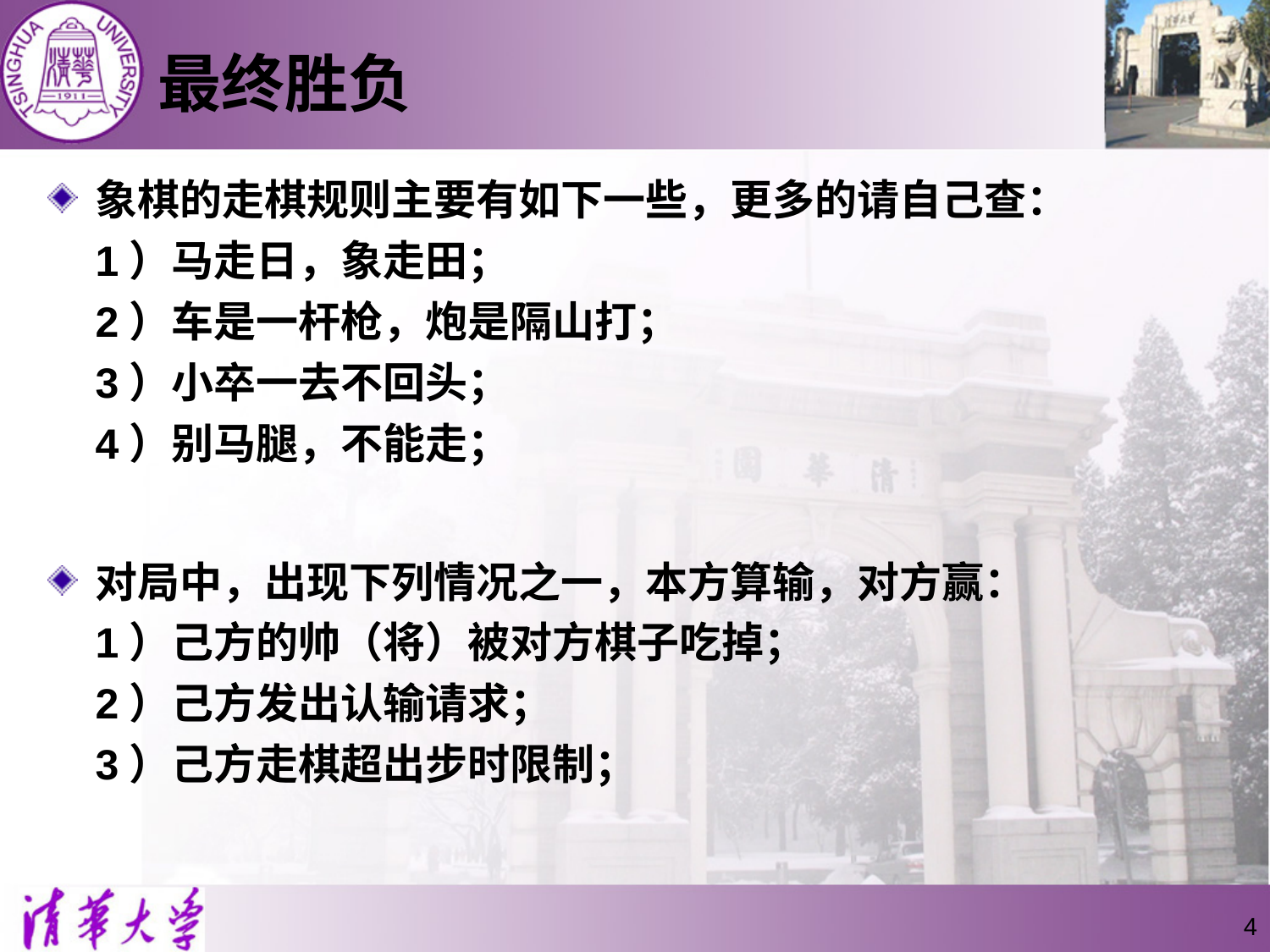

# 最终胜负
象棋的走棋规则主要有如下一些，更多的请自己查：
1）马走日，象走田；
2）车是一杆枪，炮是隔山打；
3）小卒一去不回头；
4）别马腿，不能走；

对局中，出现下列情况之一，本方算输，对方赢：
1）己方的帅（将）被对方棋子吃掉；
2）己方发出认输请求；
3）己方走棋超出步时限制；
4